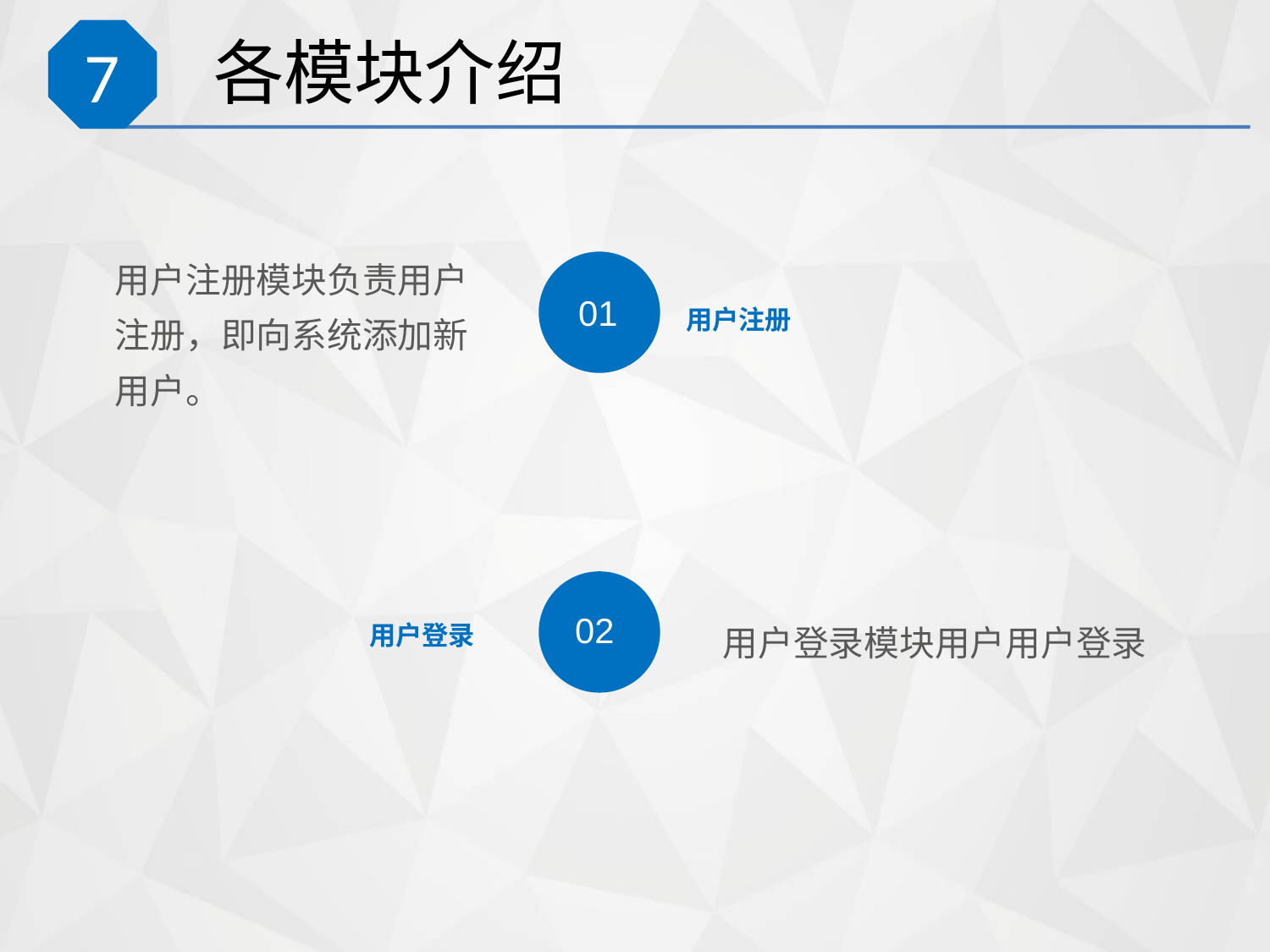

# 各模块介绍
7
用户注册模块负责用户注册，即向系统添加新用户。

01
用户注册

02
用户登录模块用户用户登录
用户登录